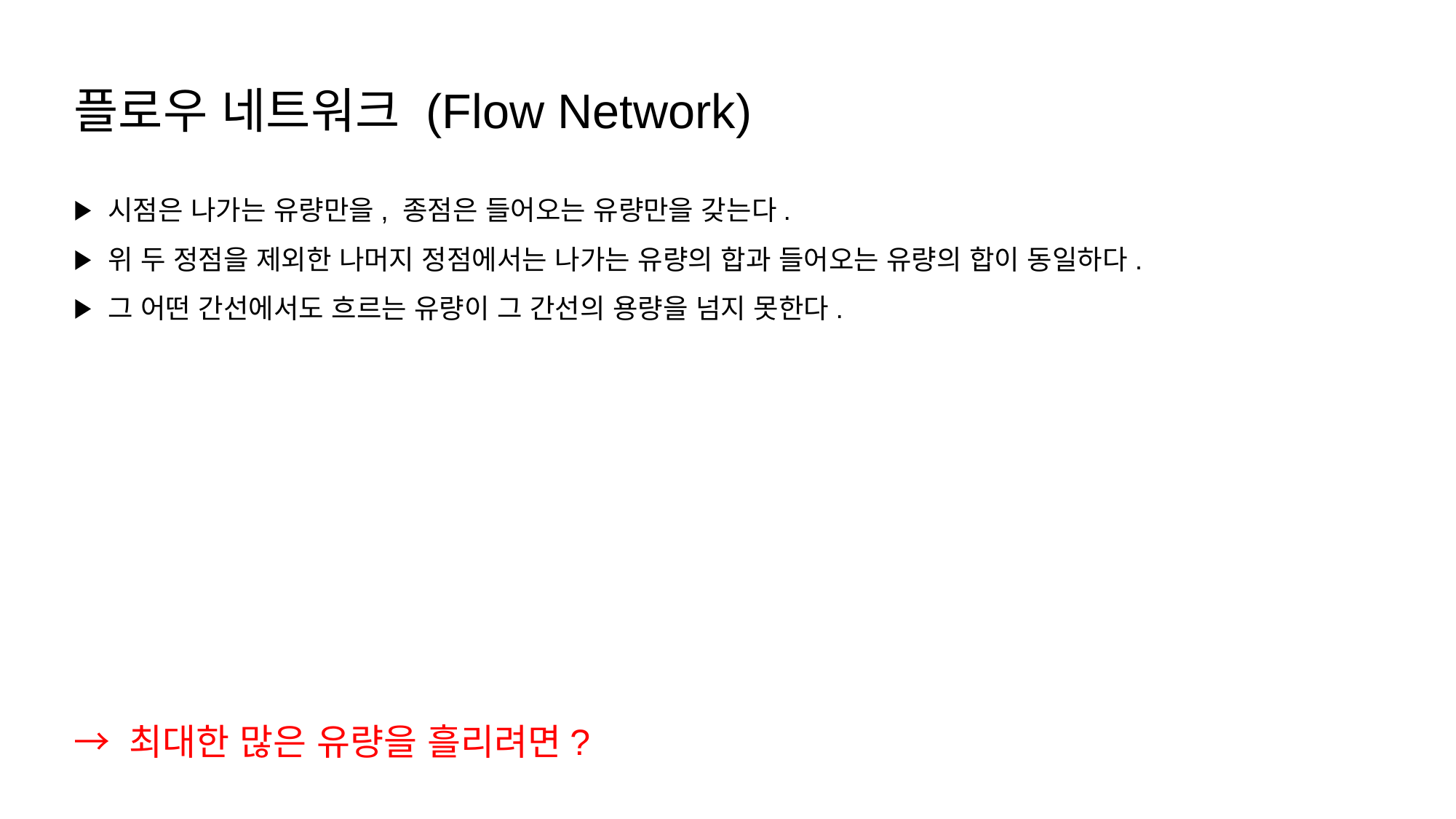

플로우 네트워크 (Flow Network)
시점은 나가는 유량만을, 종점은 들어오는 유량만을 갖는다.
위 두 정점을 제외한 나머지 정점에서는 나가는 유량의 합과 들어오는 유량의 합이 동일하다.
그 어떤 간선에서도 흐르는 유량이 그 간선의 용량을 넘지 못한다.
→ 최대한 많은 유량을 흘리려면?